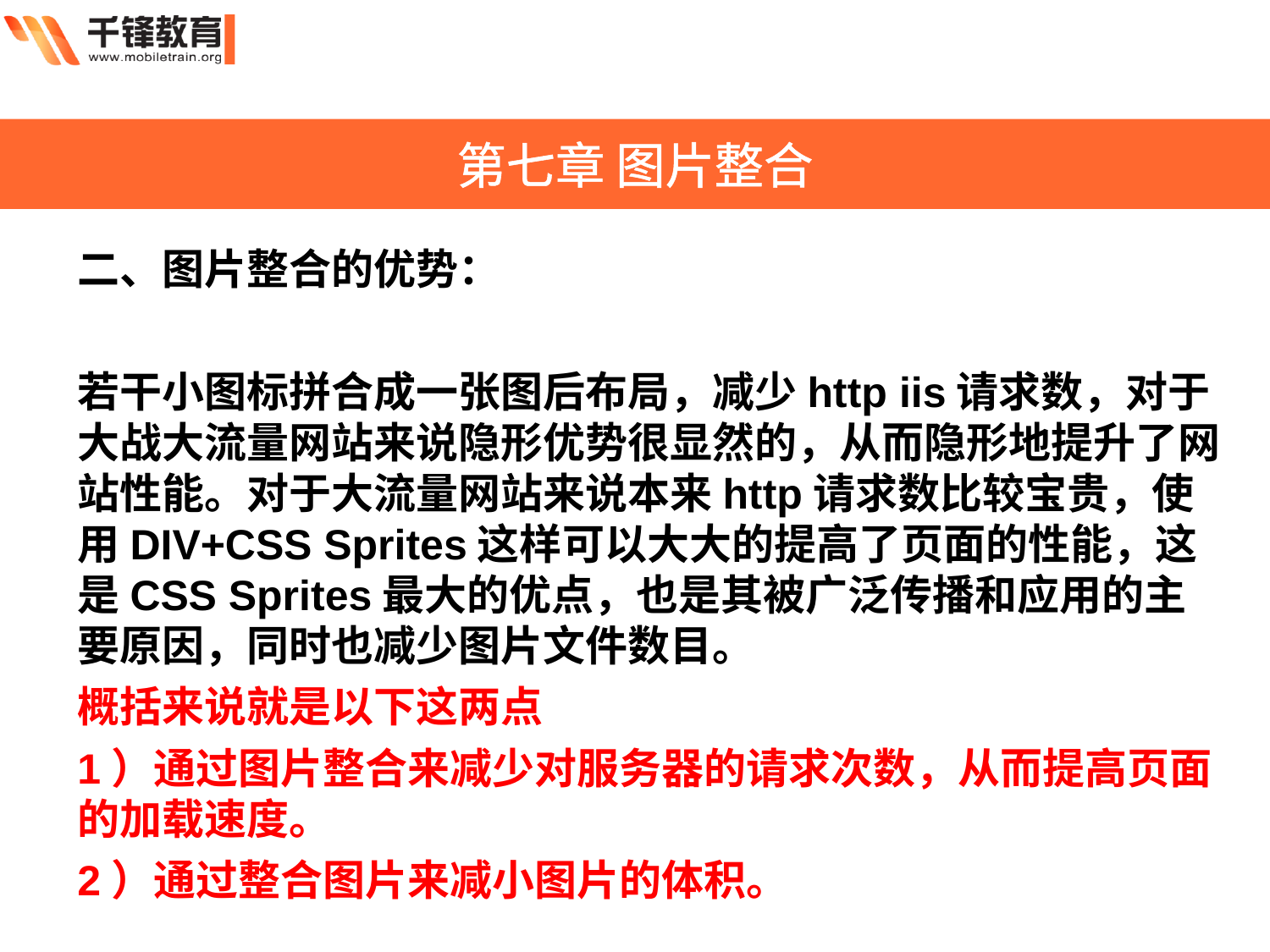

第七章 图片整合
二、图片整合的优势：

若干小图标拼合成一张图后布局，减少http iis请求数，对于大战大流量网站来说隐形优势很显然的，从而隐形地提升了网站性能。对于大流量网站来说本来http请求数比较宝贵，使用DIV+CSS Sprites这样可以大大的提高了页面的性能，这是CSS Sprites最大的优点，也是其被广泛传播和应用的主要原因，同时也减少图片文件数目。
概括来说就是以下这两点
1）通过图片整合来减少对服务器的请求次数，从而提高页面的加载速度。
2）通过整合图片来减小图片的体积。